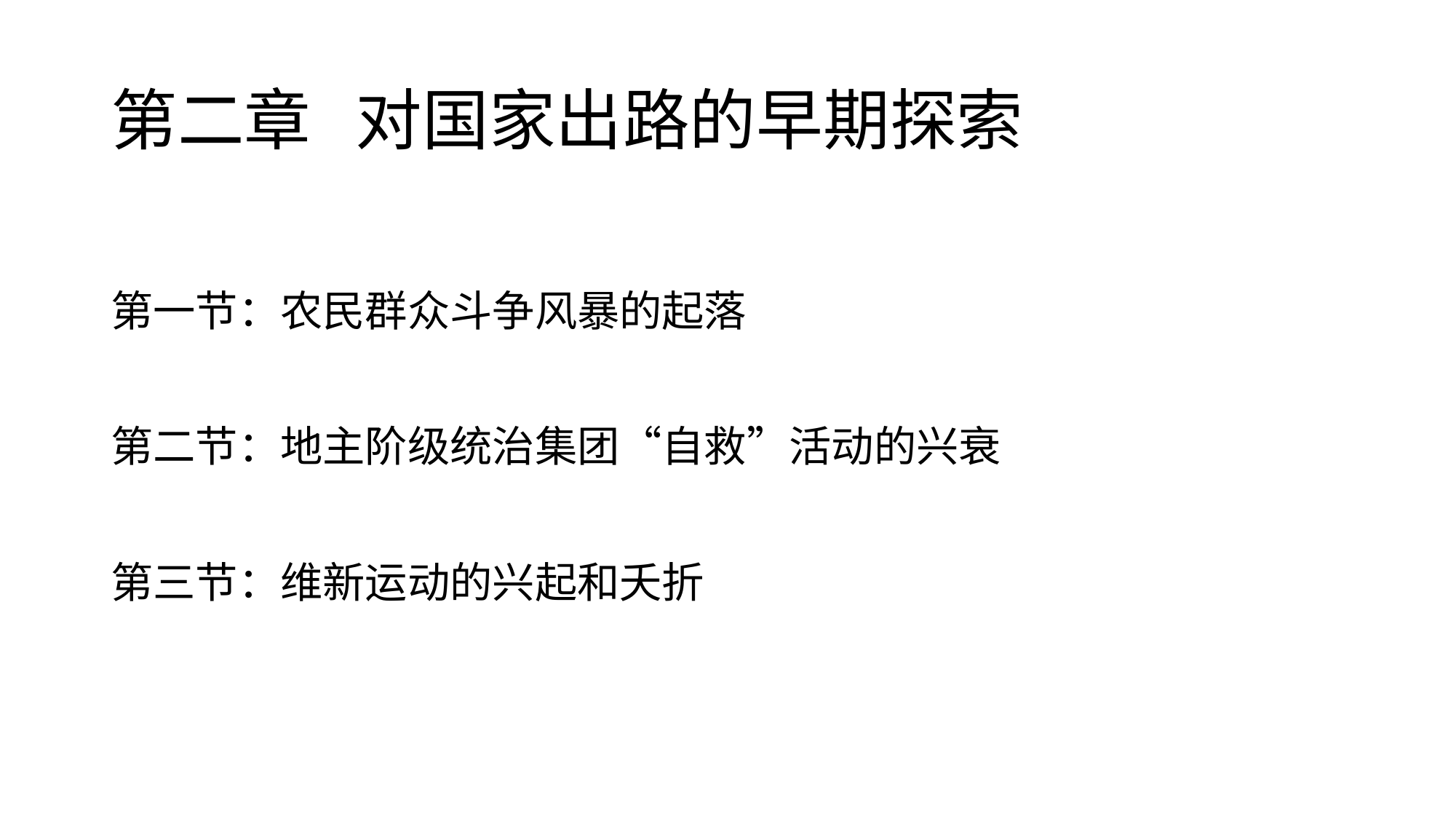

# 第二章   对国家出路的早期探索
第一节：农民群众斗争风暴的起落
第二节：地主阶级统治集团“自救”活动的兴衰
第三节：维新运动的兴起和夭折